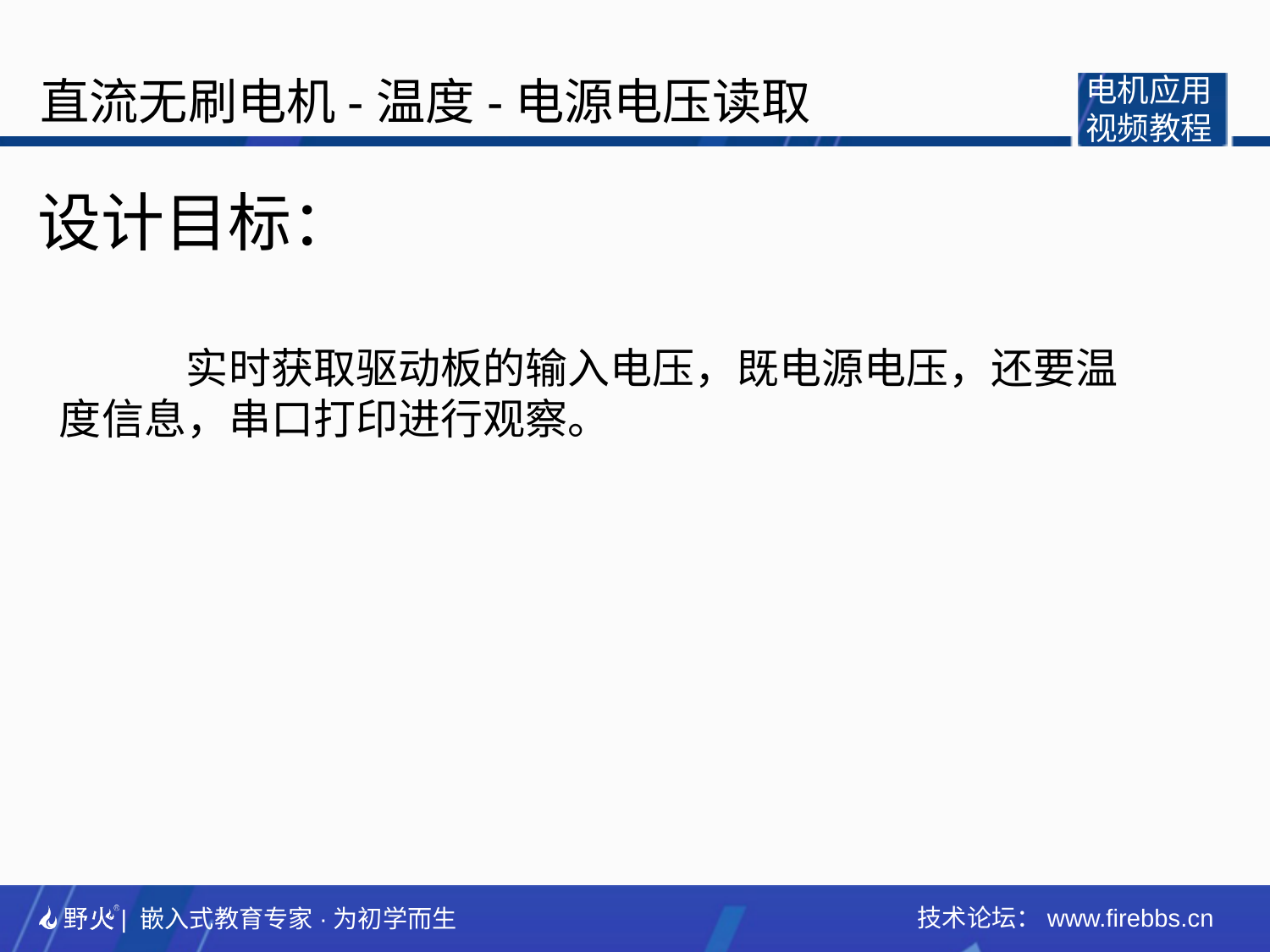

直流无刷电机-温度-电源电压读取
电机应用
视频教程
设计目标：

	实时获取驱动板的输入电压，既电源电压，还要温度信息，串口打印进行观察。